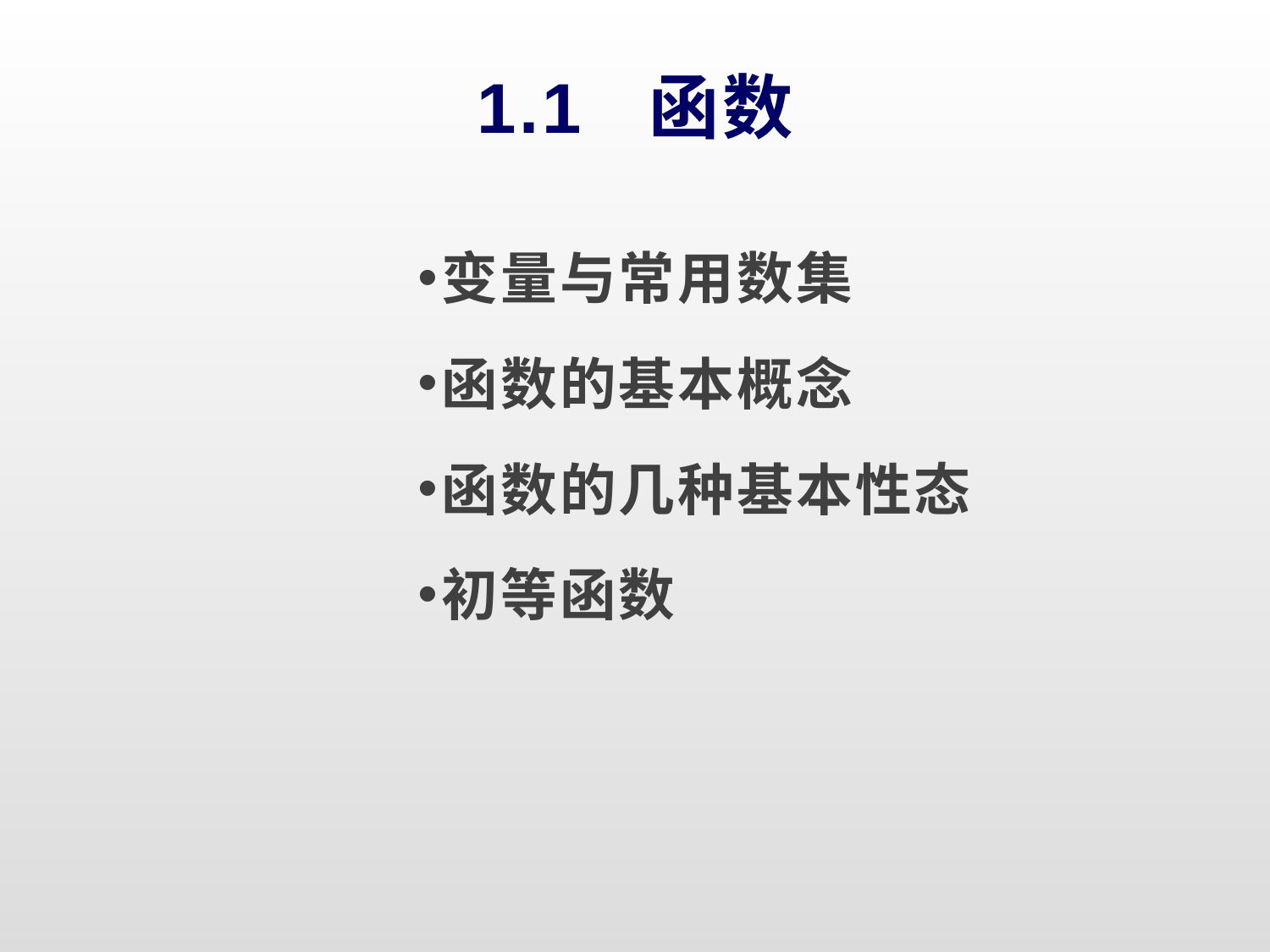

# 1.1  函数
变量与常用数集
函数的基本概念
函数的几种基本性态
初等函数

3